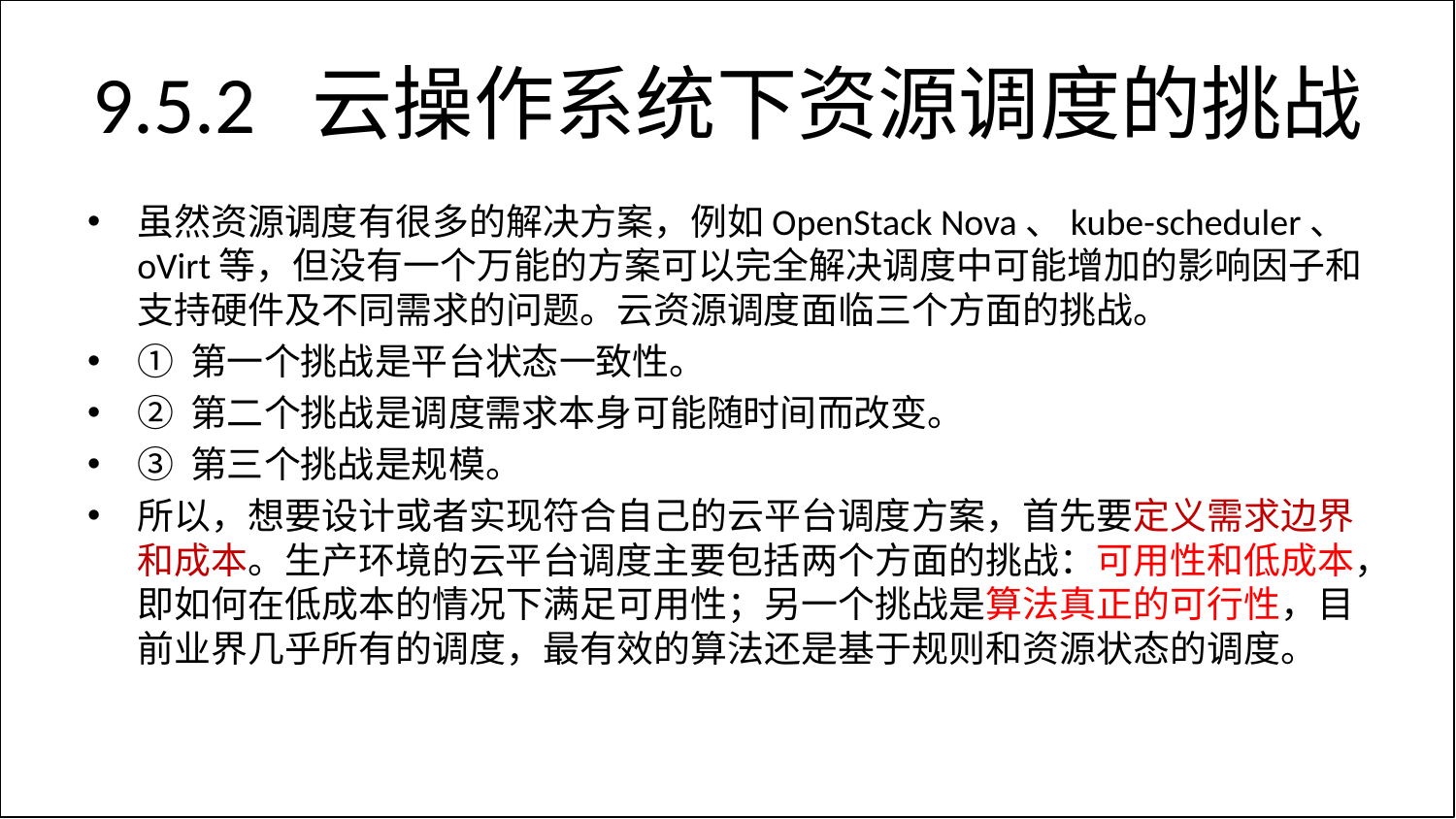

# 9.5.2  云操作系统下资源调度的挑战
虽然资源调度有很多的解决方案，例如OpenStack Nova、kube-scheduler、oVirt等，但没有一个万能的方案可以完全解决调度中可能增加的影响因子和支持硬件及不同需求的问题。云资源调度面临三个方面的挑战。
① 第一个挑战是平台状态一致性。
② 第二个挑战是调度需求本身可能随时间而改变。
③ 第三个挑战是规模。
所以，想要设计或者实现符合自己的云平台调度方案，首先要定义需求边界和成本。生产环境的云平台调度主要包括两个方面的挑战：可用性和低成本，即如何在低成本的情况下满足可用性；另一个挑战是算法真正的可行性，目前业界几乎所有的调度，最有效的算法还是基于规则和资源状态的调度。